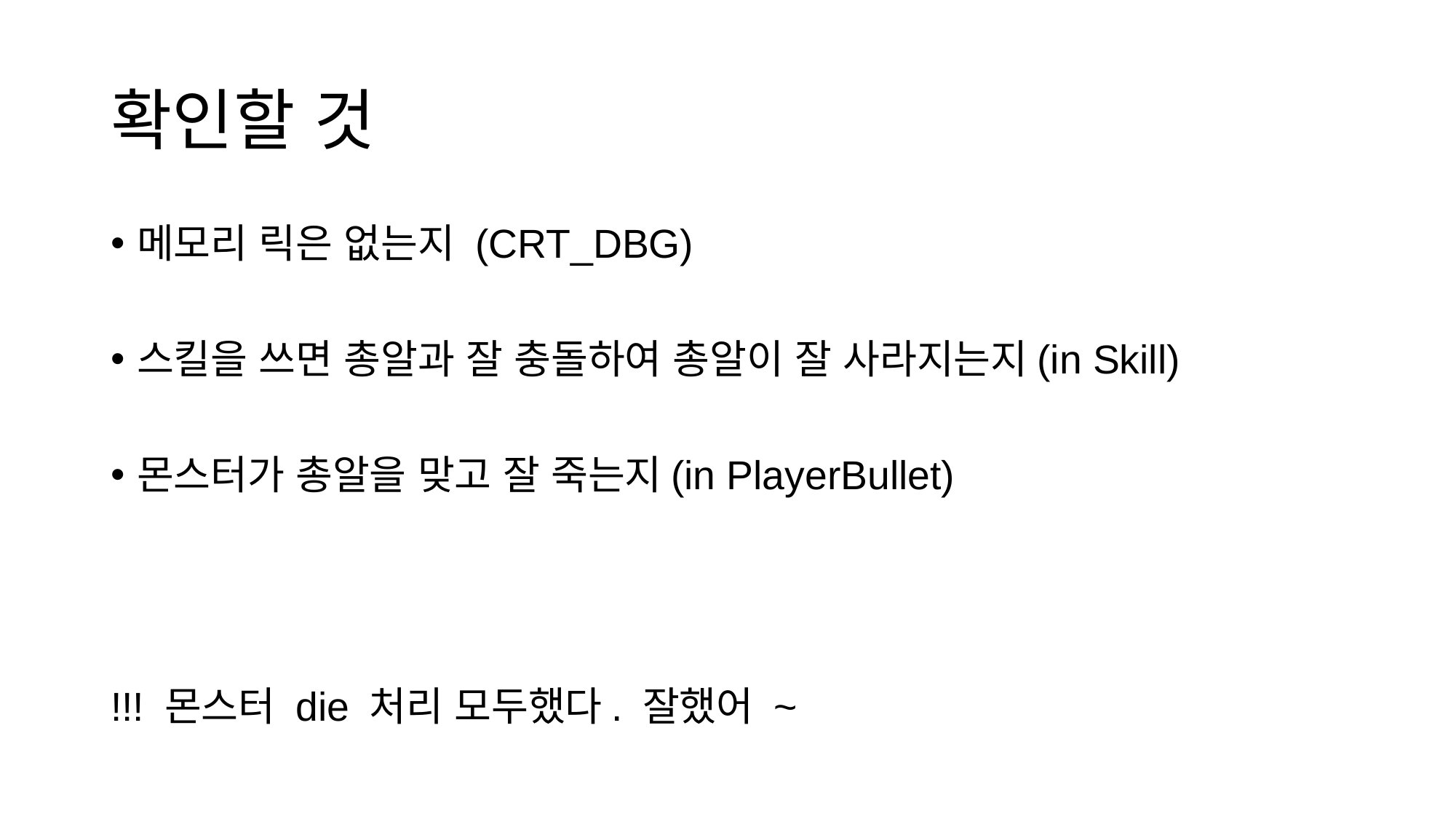

# 확인할 것
메모리 릭은 없는지 (CRT_DBG)

스킬을 쓰면 총알과 잘 충돌하여 총알이 잘 사라지는지(in Skill)

몬스터가 총알을 맞고 잘 죽는지(in PlayerBullet)

!!! 몬스터 die 처리 모두했다. 잘했어 ~